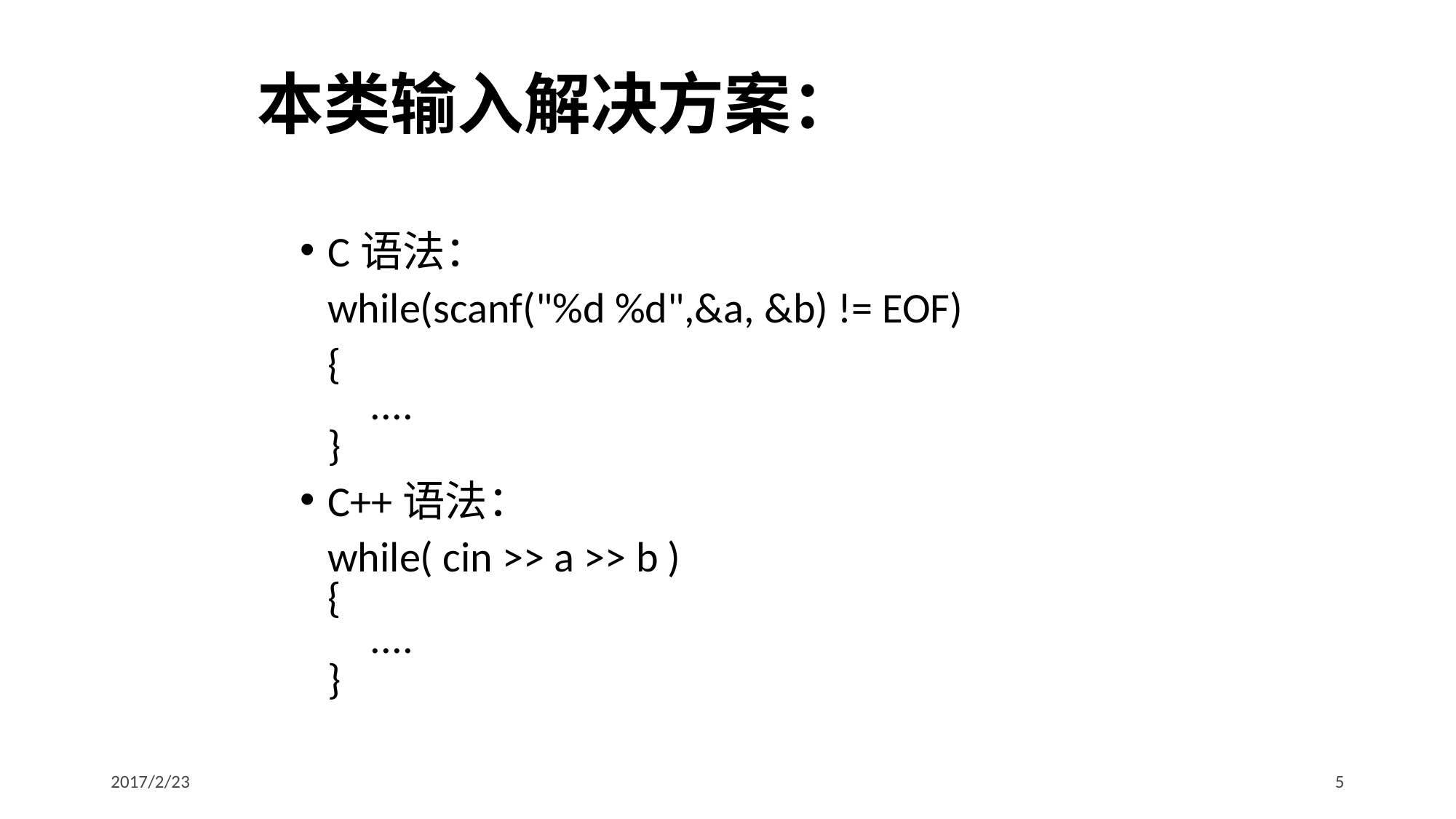

# 本类输入解决方案：
C语法：
	while(scanf("%d %d",&a, &b) != EOF)
	{
    ....
}
C++语法：
	while( cin >> a >> b )
{
    ....
}
2017/2/23
5